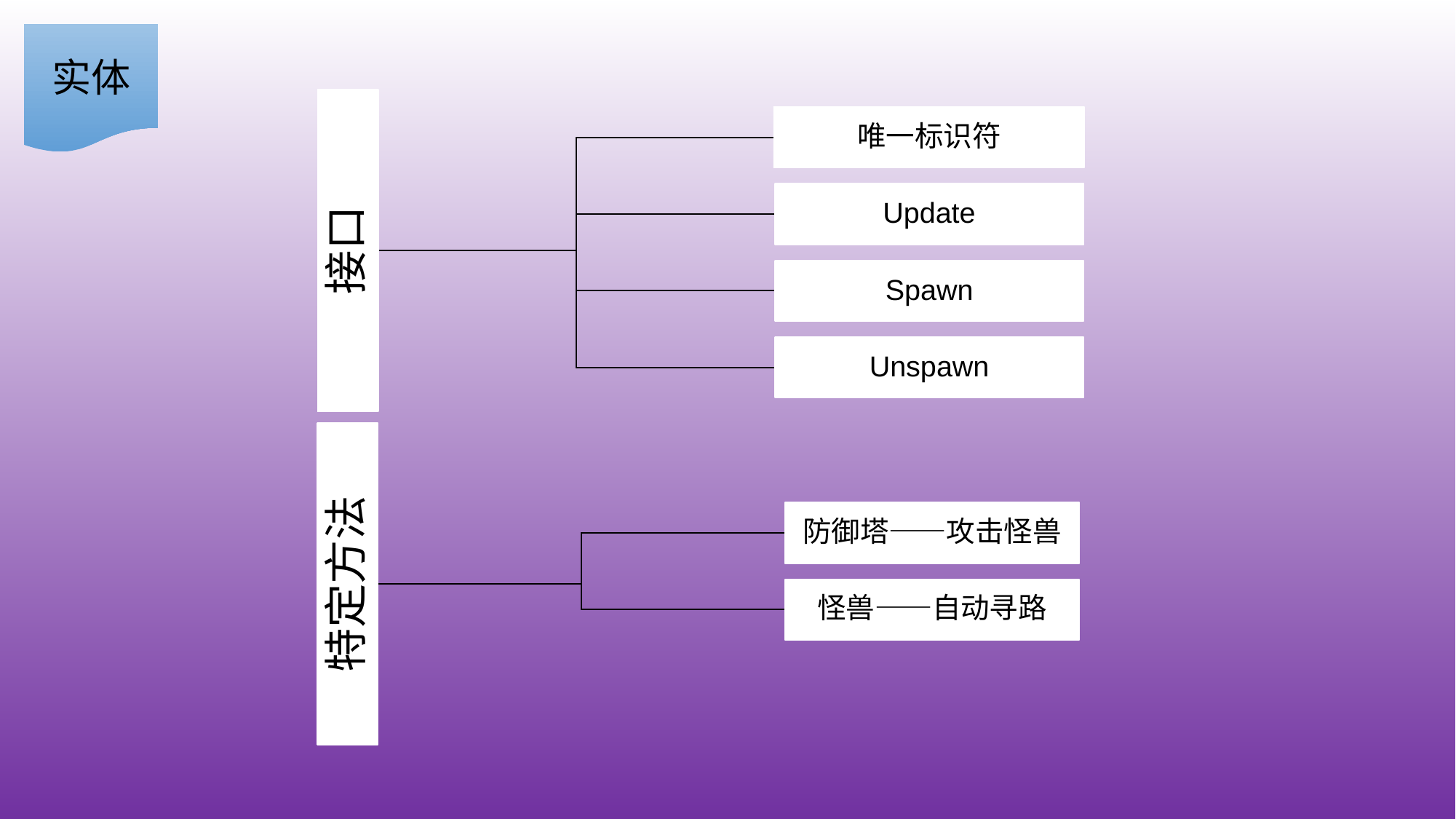

实体

接口
唯一标识符
Update
Spawn
Unspawn
特定方法
防御塔——攻击怪兽
怪兽——自动寻路